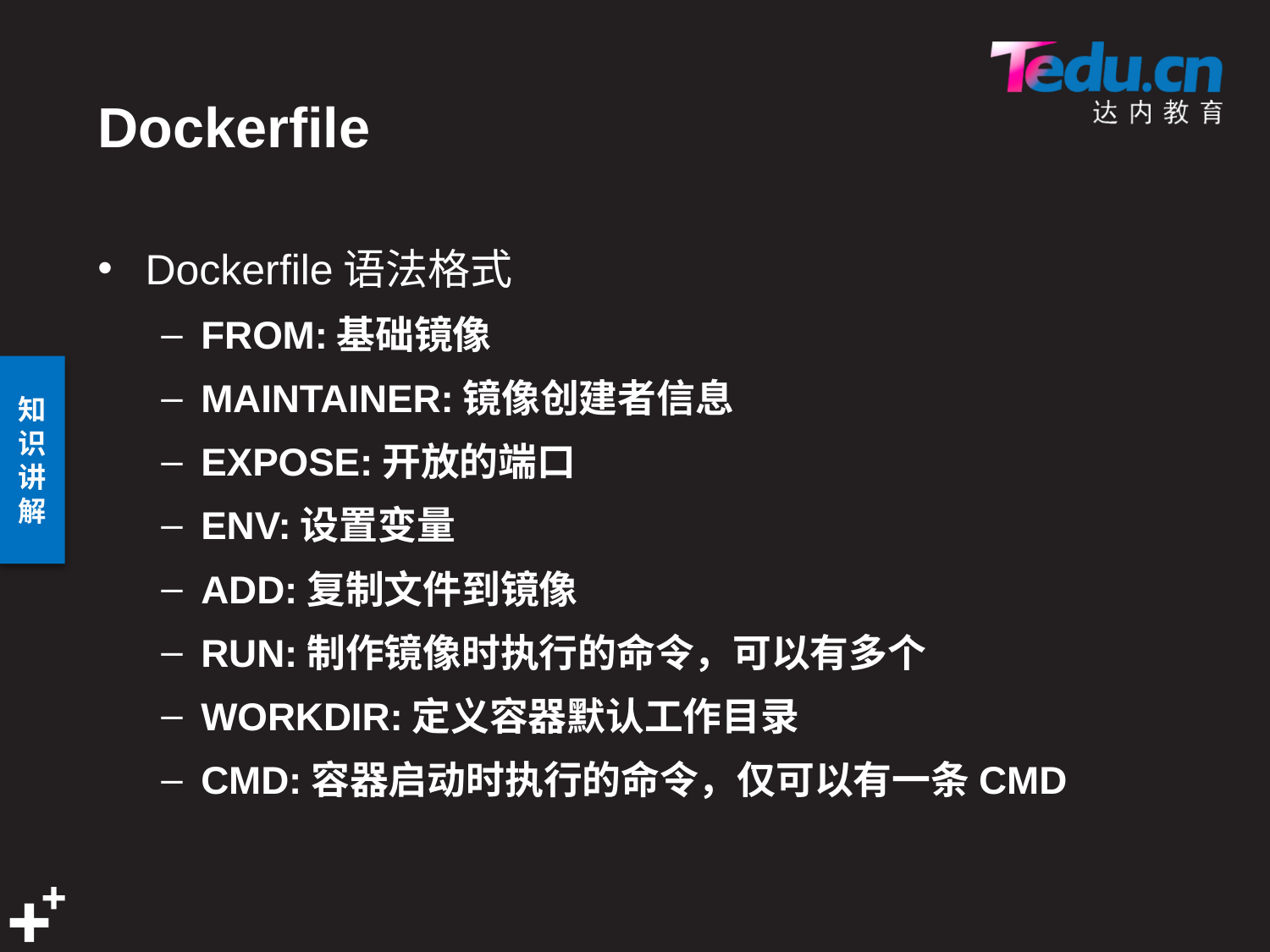

# Dockerfile
Dockerfile语法格式
FROM:基础镜像
MAINTAINER:镜像创建者信息
EXPOSE:开放的端口
ENV:设置变量
ADD:复制文件到镜像
RUN:制作镜像时执行的命令，可以有多个
WORKDIR:定义容器默认工作目录
CMD:容器启动时执行的命令，仅可以有一条CMD